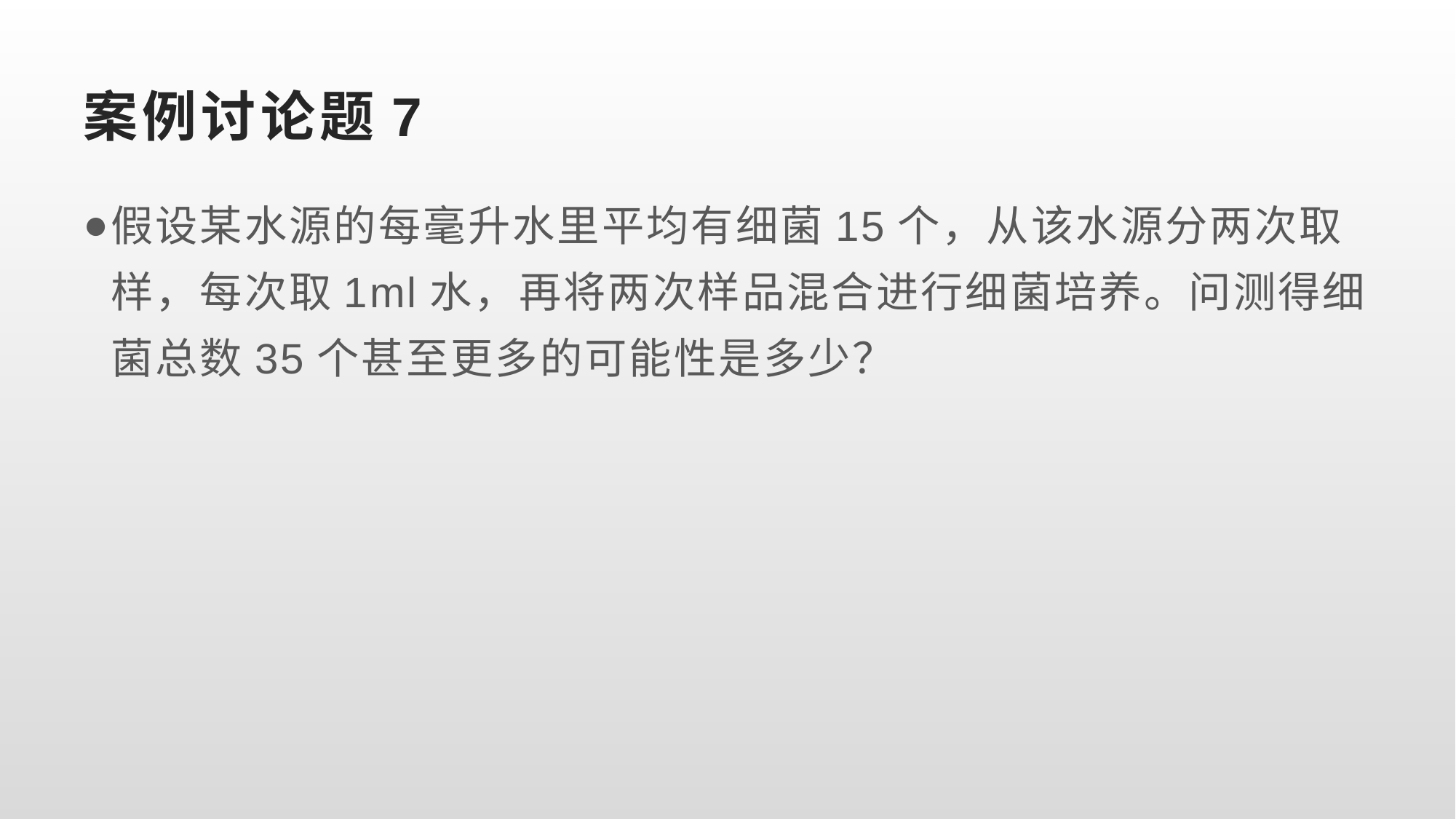

# 案例讨论题7
假设某水源的每毫升水里平均有细菌15个，从该水源分两次取样，每次取1ml水，再将两次样品混合进行细菌培养。问测得细菌总数35个甚至更多的可能性是多少？